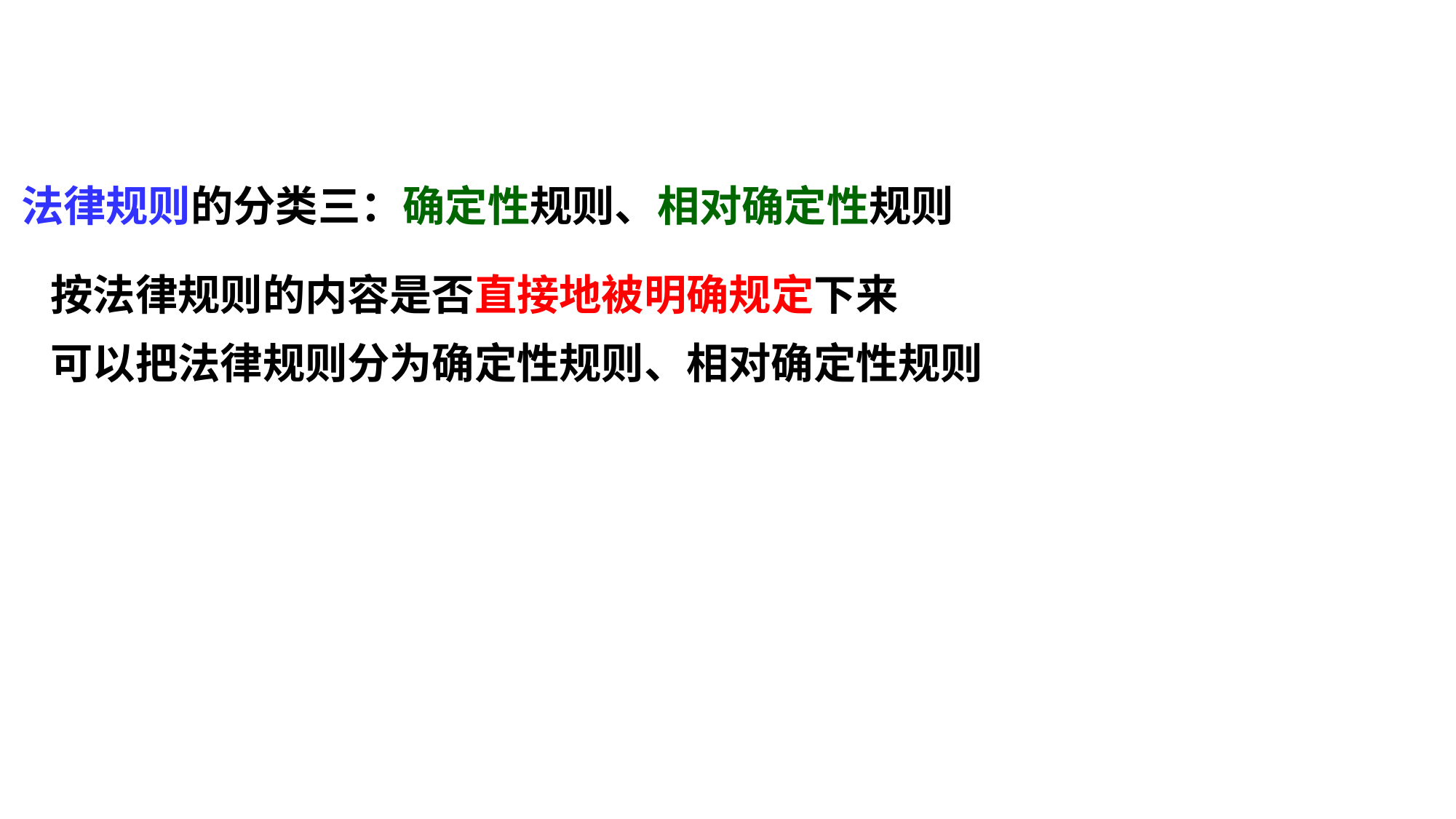

法律规则的分类三：确定性规则、相对确定性规则

  按法律规则的内容是否直接地被明确规定下来
  可以把法律规则分为确定性规则、相对确定性规则